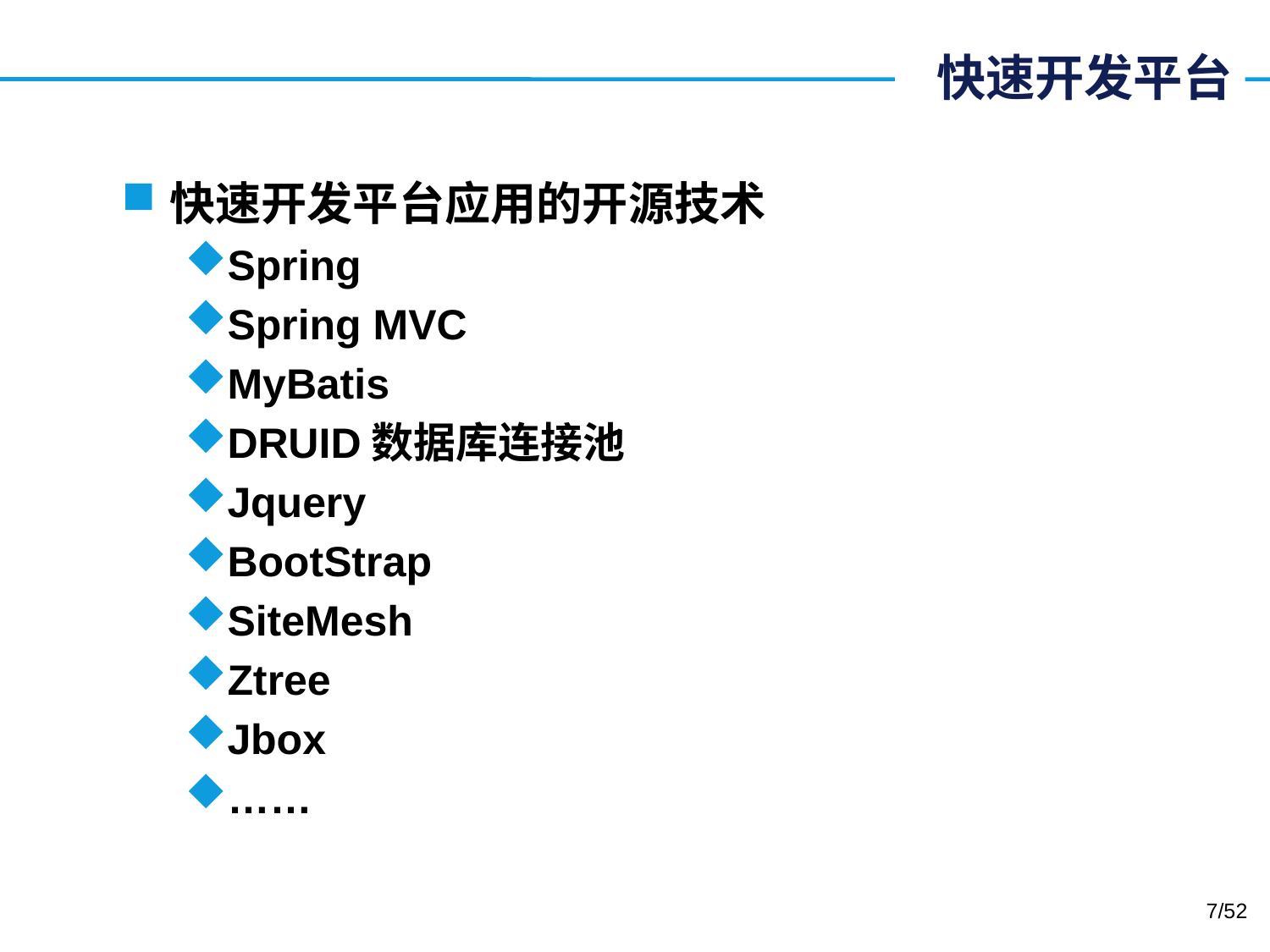

# 快速开发平台
快速开发平台应用的开源技术
Spring
Spring MVC
MyBatis
DRUID数据库连接池
Jquery
BootStrap
SiteMesh
Ztree
Jbox
……

7/52